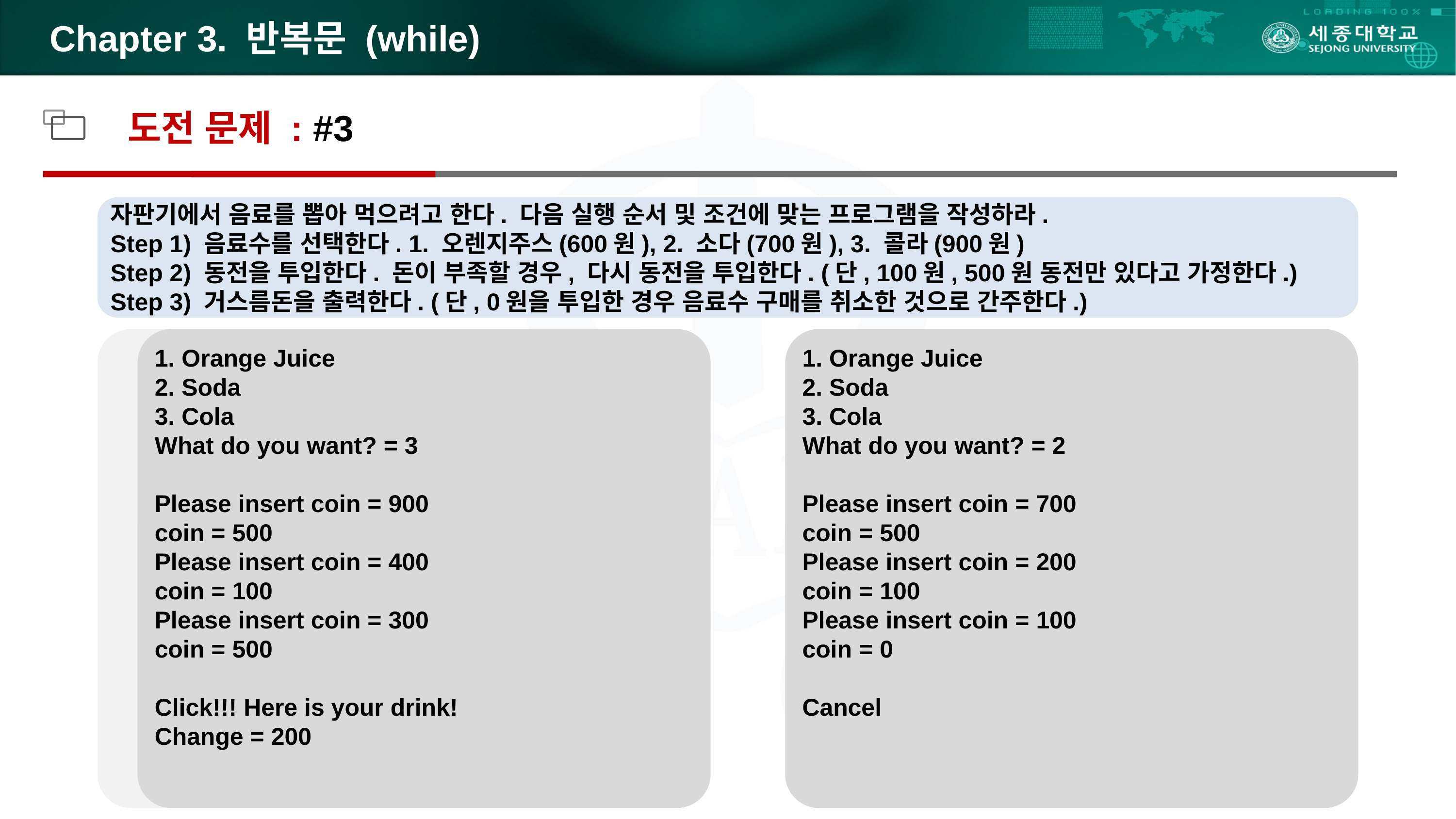

# Chapter 3. 반복문 (while)
도전 문제 : #3
자판기에서 음료를 뽑아 먹으려고 한다. 다음 실행 순서 및 조건에 맞는 프로그램을 작성하라.
Step 1) 음료수를 선택한다. 1. 오렌지주스(600원), 2. 소다(700원), 3. 콜라(900원)
Step 2) 동전을 투입한다. 돈이 부족할 경우, 다시 동전을 투입한다. (단, 100원, 500원 동전만 있다고 가정한다.)
Step 3) 거스름돈을 출력한다. (단, 0원을 투입한 경우 음료수 구매를 취소한 것으로 간주한다.)

1. Orange Juice
2. Soda
3. Cola
What do you want? = 3

Please insert coin = 900
coin = 500
Please insert coin = 400
coin = 100
Please insert coin = 300
coin = 500

Click!!! Here is your drink!
Change = 200
1. Orange Juice
2. Soda
3. Cola
What do you want? = 2

Please insert coin = 700
coin = 500
Please insert coin = 200
coin = 100
Please insert coin = 100
coin = 0

Cancel